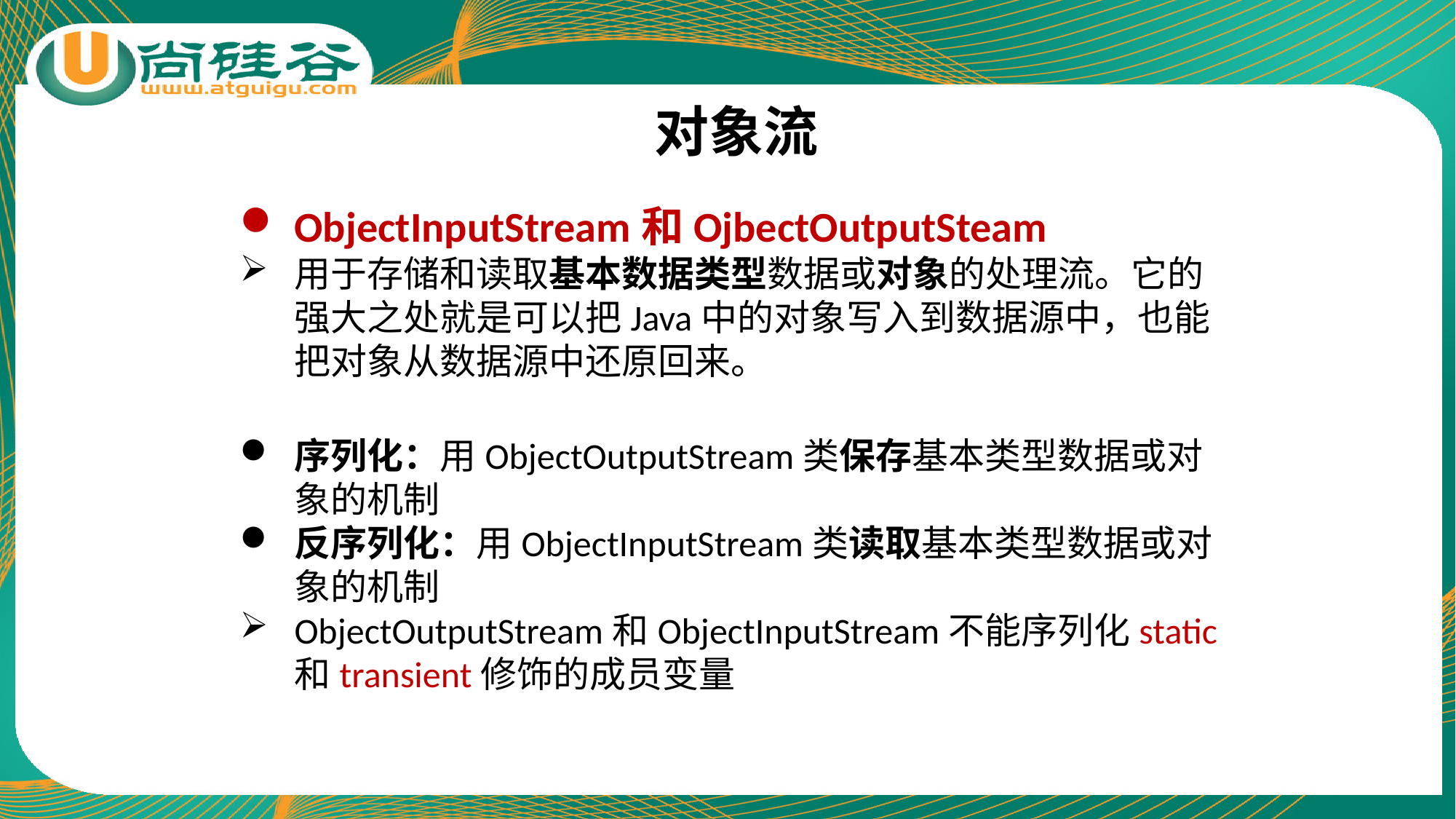

对象流
ObjectInputStream和OjbectOutputSteam
用于存储和读取基本数据类型数据或对象的处理流。它的强大之处就是可以把Java中的对象写入到数据源中，也能把对象从数据源中还原回来。

序列化：用ObjectOutputStream类保存基本类型数据或对象的机制
反序列化：用ObjectInputStream类读取基本类型数据或对象的机制
ObjectOutputStream和ObjectInputStream不能序列化static和transient修饰的成员变量